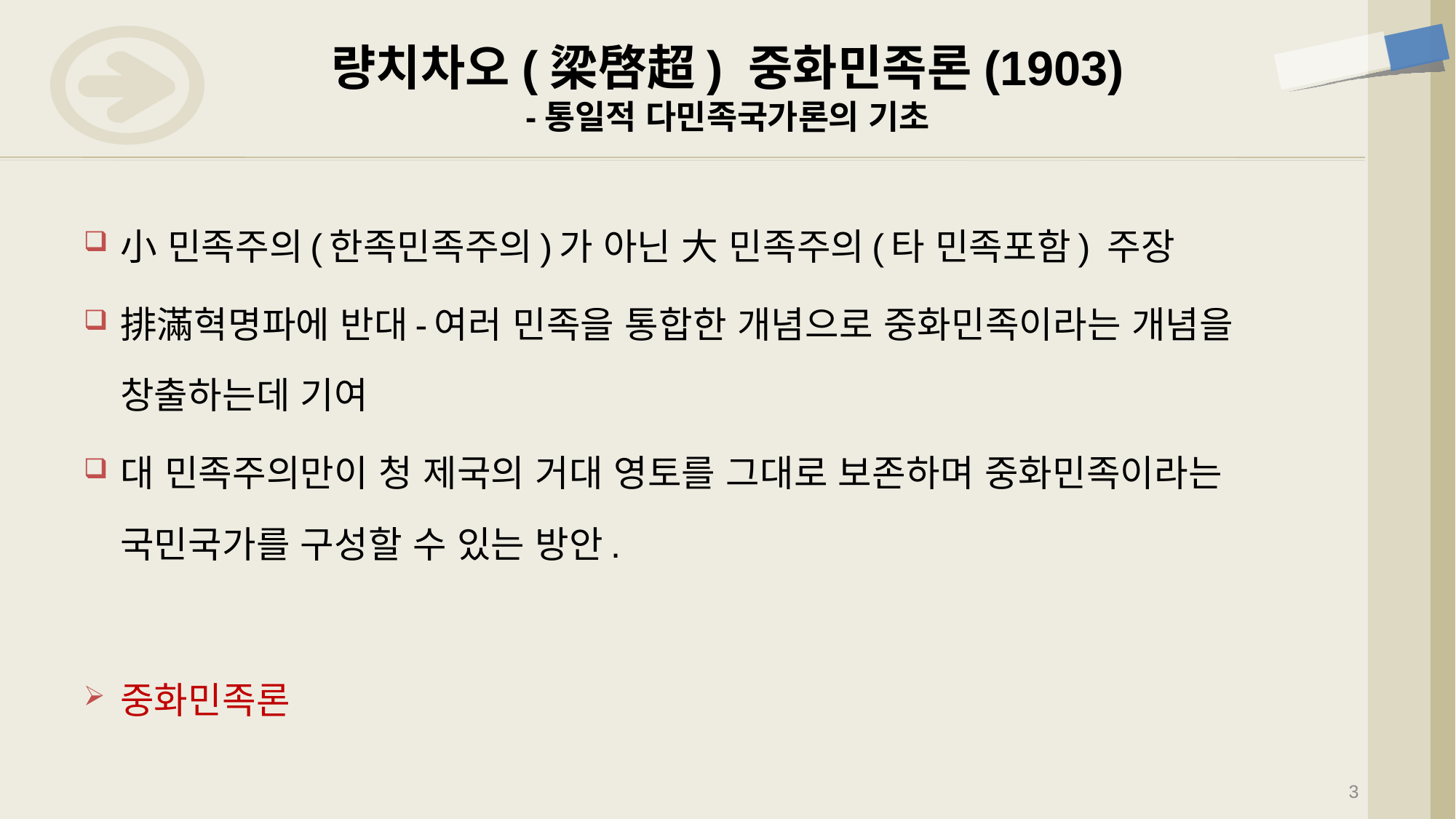

# 량치차오(梁啓超) 중화민족론(1903) -통일적 다민족국가론의 기초
小 민족주의(한족민족주의)가 아닌 大 민족주의(타 민족포함) 주장
排滿혁명파에 반대-여러 민족을 통합한 개념으로 중화민족이라는 개념을 창출하는데 기여
대 민족주의만이 청 제국의 거대 영토를 그대로 보존하며 중화민족이라는 국민국가를 구성할 수 있는 방안.

중화민족론
3